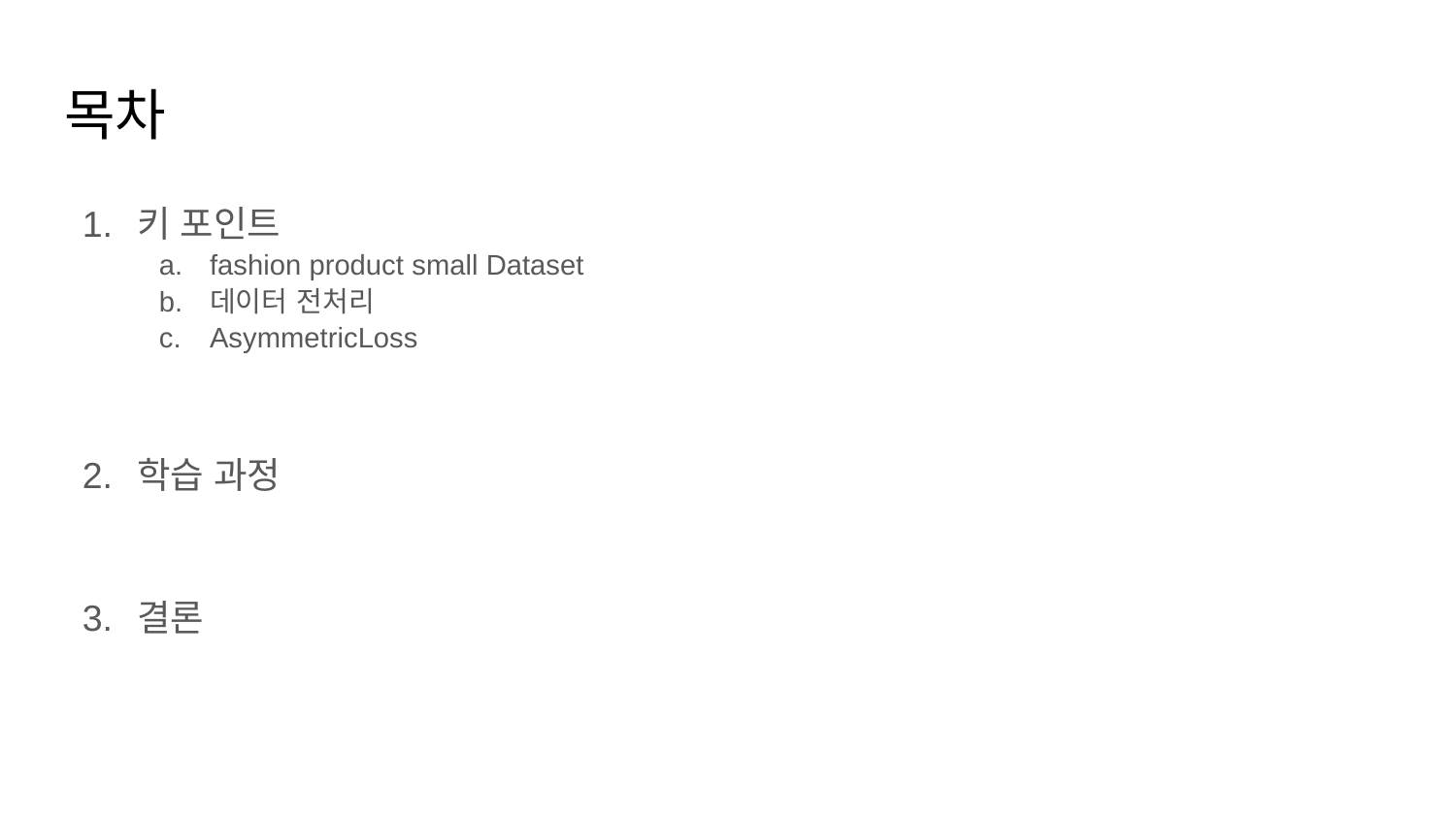

# 목차
키 포인트
fashion product small Dataset
데이터 전처리
AsymmetricLoss

학습 과정

결론